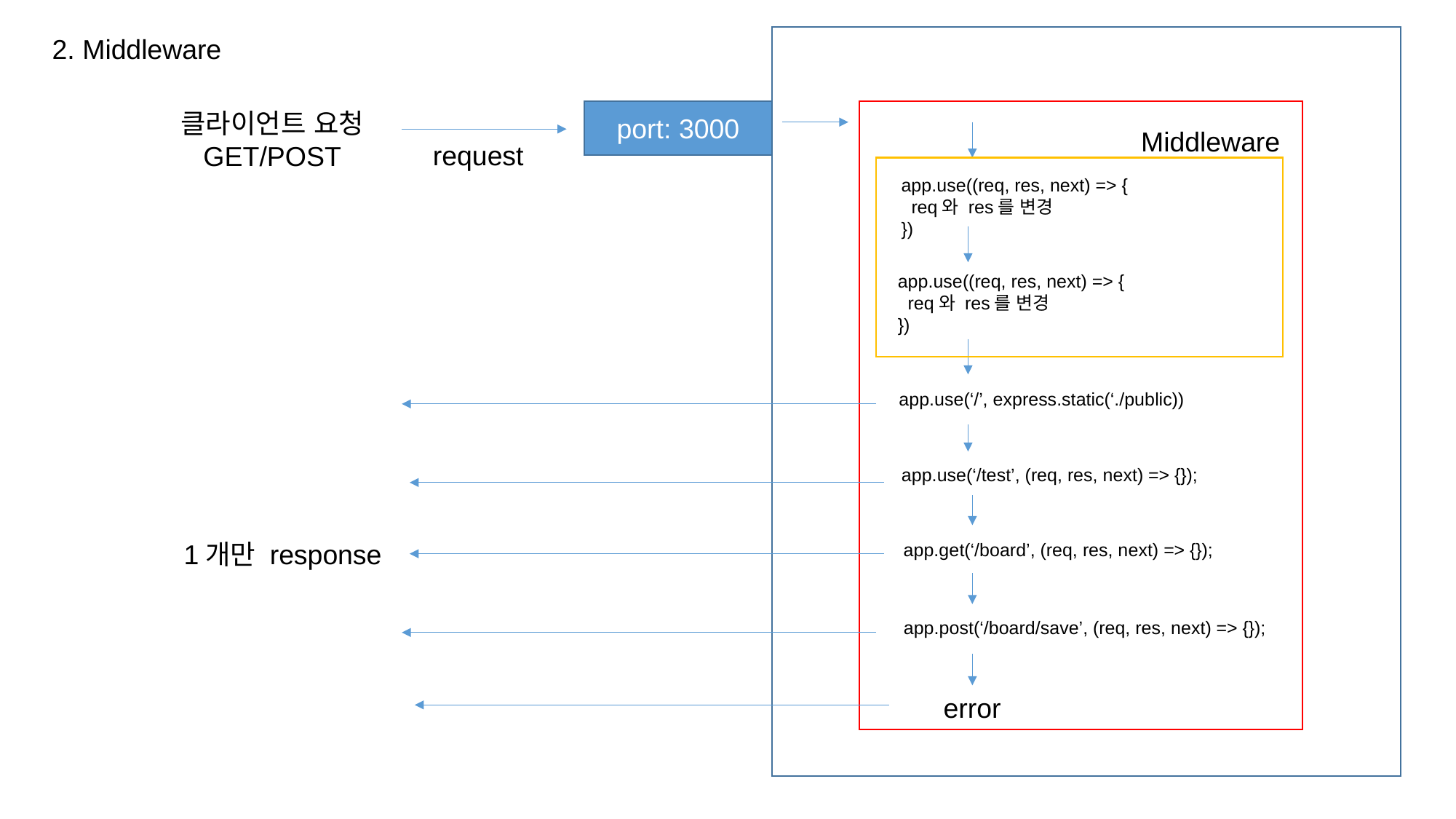

2. Middleware

port: 3000
클라이언트 요청
GET/POST

Middleware
request

app.use((req, res, next) => {
  req와 res를 변경
})
app.use((req, res, next) => {
  req와 res를 변경
})
app.use(‘/’, express.static(‘./public))
app.use(‘/test’, (req, res, next) => {});
1개만 response
app.get(‘/board’, (req, res, next) => {});
app.post(‘/board/save’, (req, res, next) => {});
error